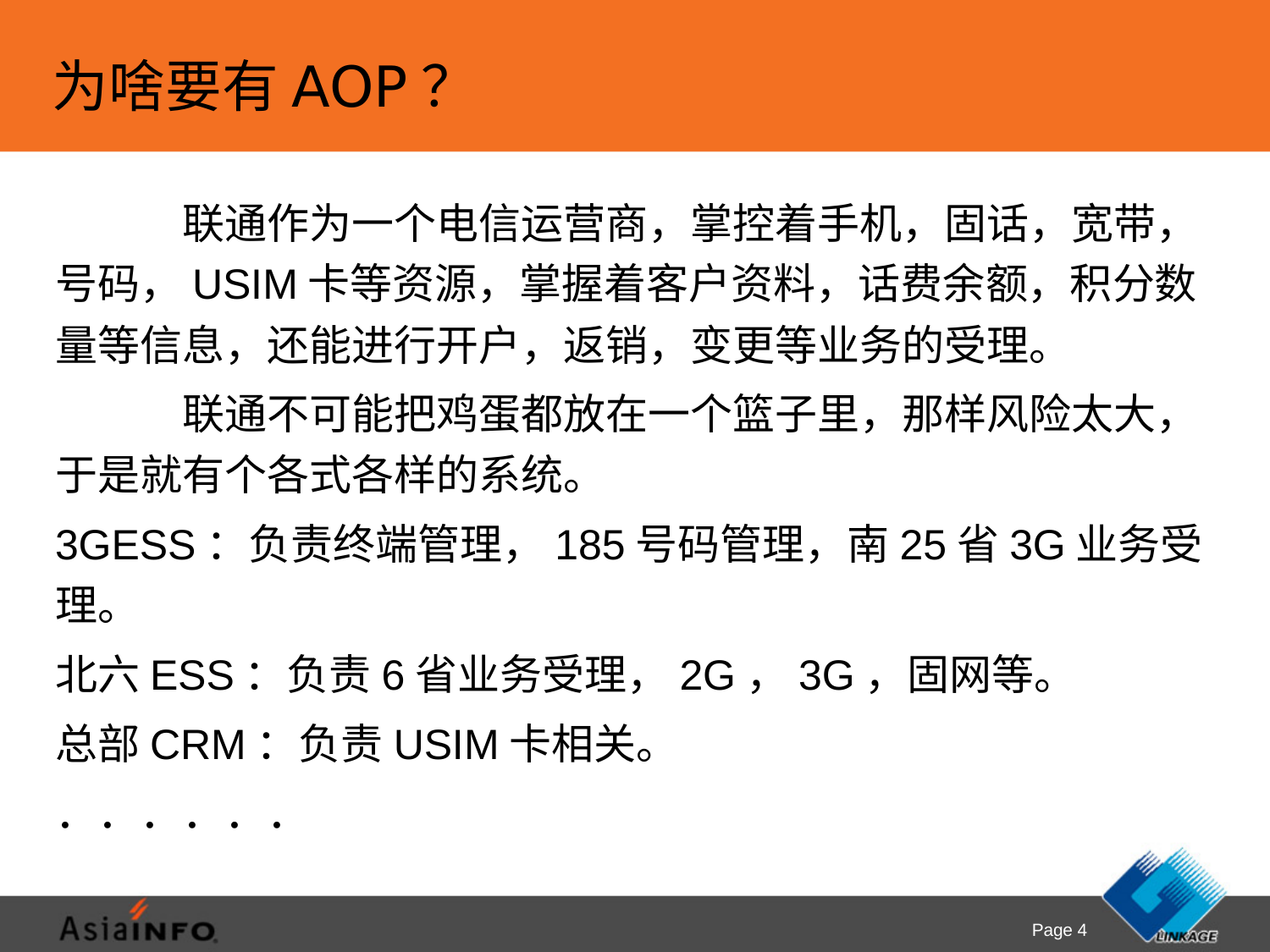

# 为啥要有AOP？
	联通作为一个电信运营商，掌控着手机，固话，宽带，号码，USIM卡等资源，掌握着客户资料，话费余额，积分数量等信息，还能进行开户，返销，变更等业务的受理。
	联通不可能把鸡蛋都放在一个篮子里，那样风险太大，于是就有个各式各样的系统。
3GESS：负责终端管理，185号码管理，南25省3G业务受理。
北六ESS：负责6省业务受理，2G，3G，固网等。
总部CRM：负责USIM卡相关。
．．．．．．